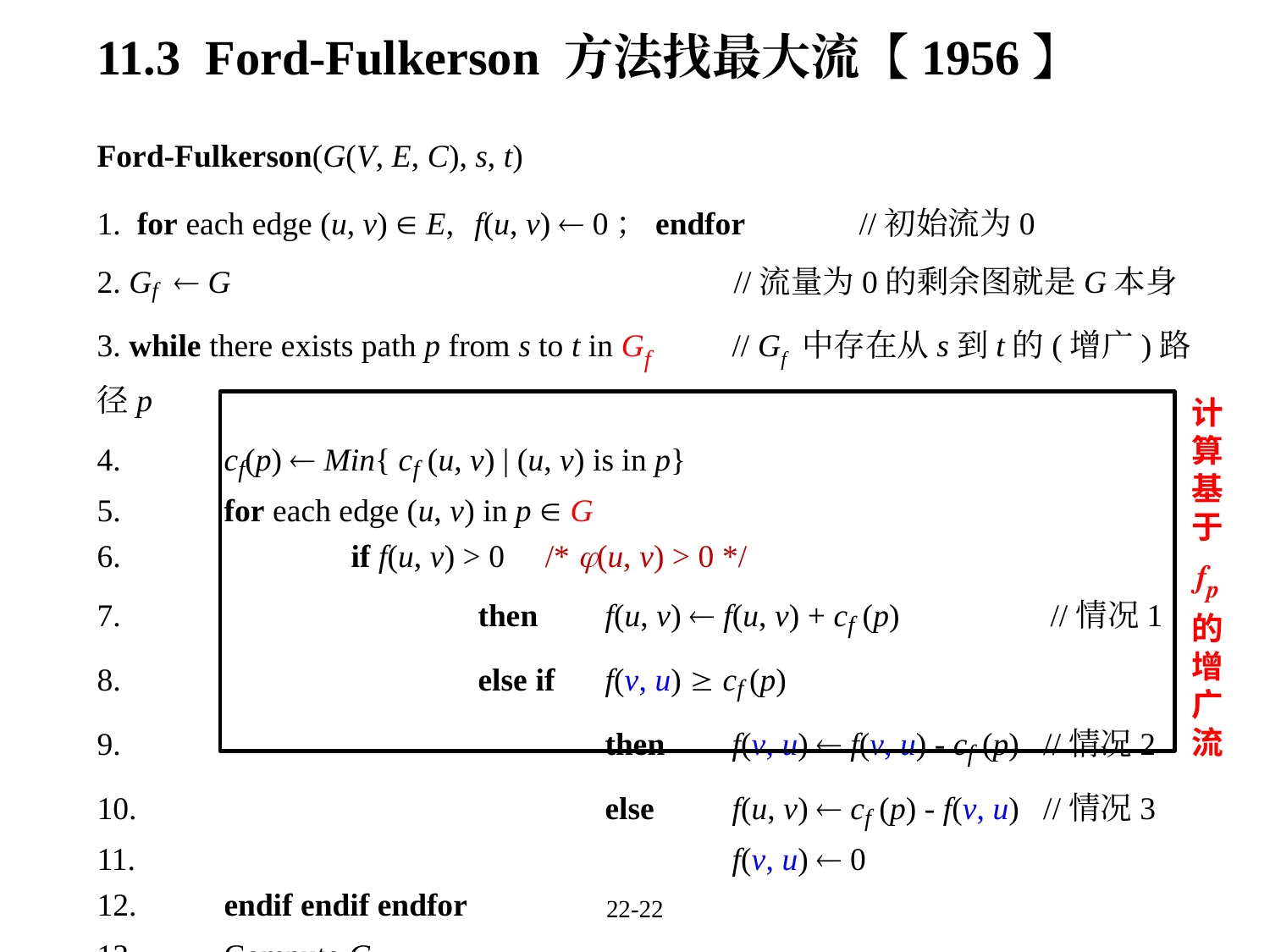

11.3  Ford-Fulkerson 方法找最大流【1956】

Ford-Fulkerson(G(V, E, C), s, t)
1.  for each edge (u, v) ∈ E,  f(u, v) ← 0；endfor	//初始流为0
2. Gf  ← G			                //流量为0的剩余图就是G本身
3. while there exists path p from s to t in Gf  	// Gf 中存在从s到t的(增广)路径p
4. 	cf(p) ← Min{ cf (u, v) | (u, v) is in p}
5. 	for each edge (u, v) in p ∈ G
6. 		if f(u, v) > 0     /* ϕ(u, v) > 0 */
7. 			then	f(u, v) ← f(u, v) + cf (p) 	        //情况1
8. 			else if 	f(v, u) ≥ cf (p)
9. 				then 	f(v, u) ← f(v, u) - cf (p)   //情况2
10. 				else	f(u, v) ← cf (p) - f(v, u)   //情况3
11. 					f(v, u) ← 0
12. 	endif endif endfor
13.	Compute Gf
14. endwhile
15. End
计
算
基
于
fp
的
增
广
流

22-22